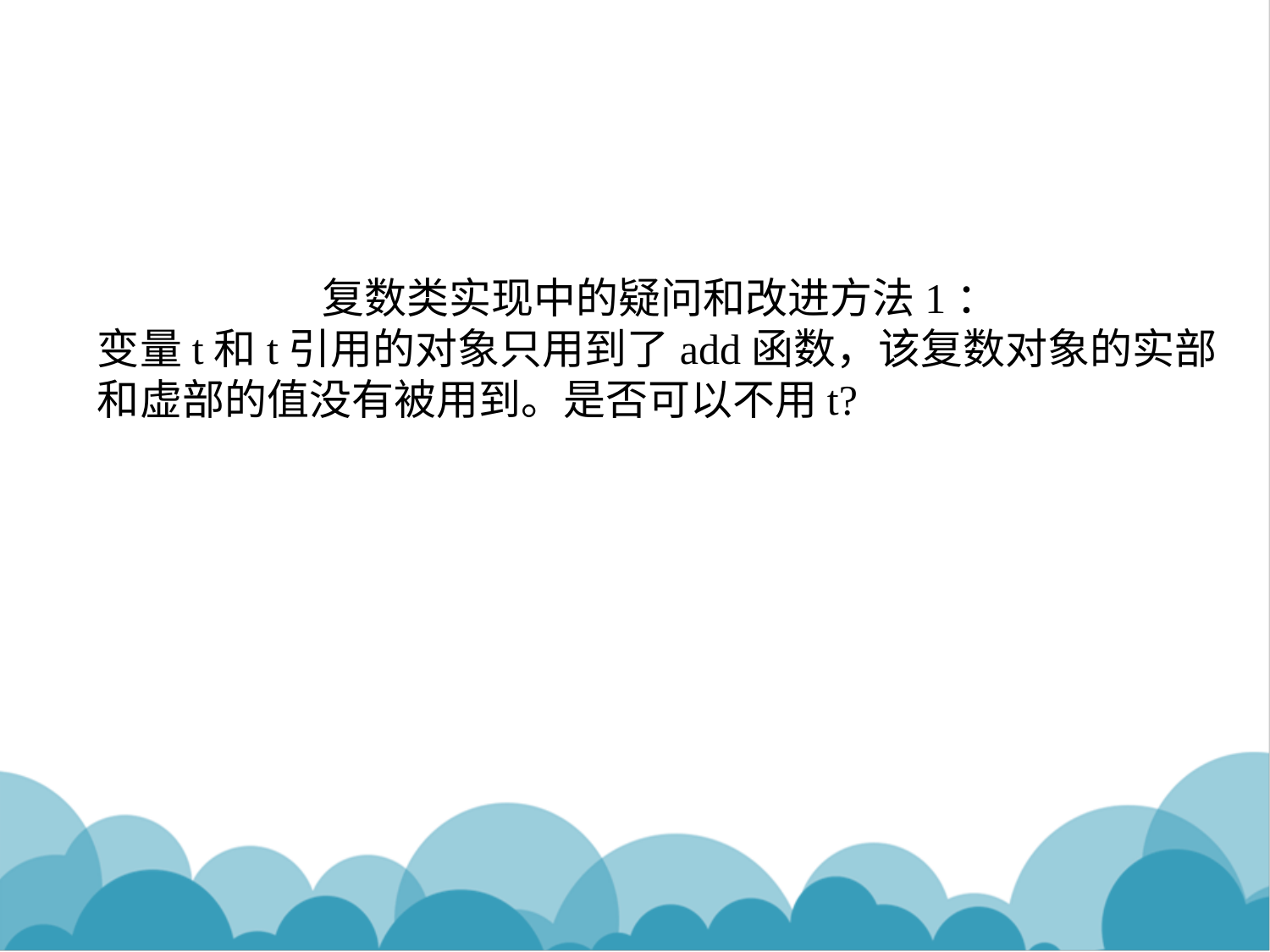

复数类实现中的疑问和改进方法1：
变量t和t引用的对象只用到了add函数，该复数对象的实部和虚部的值没有被用到。是否可以不用t?